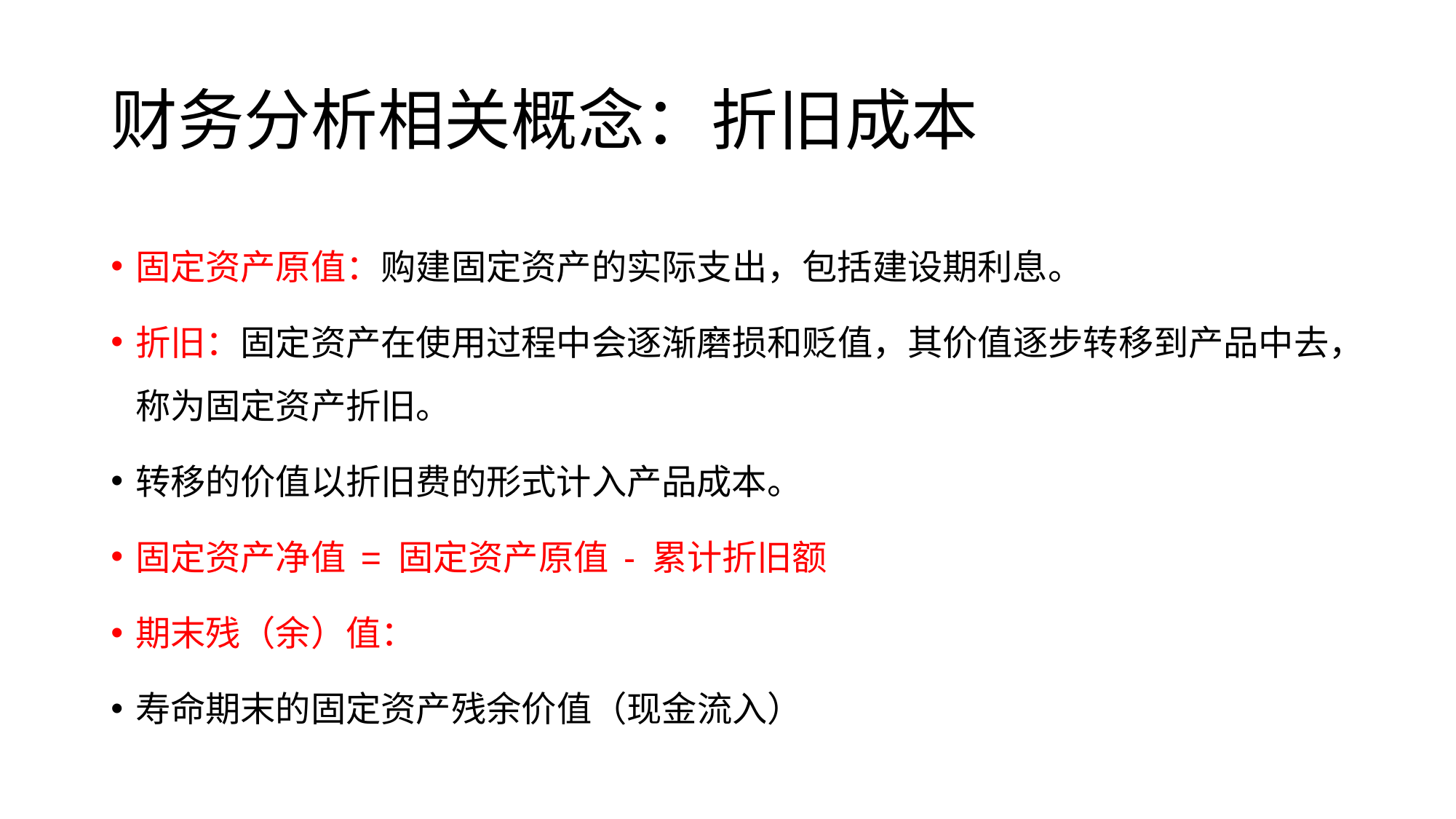

# 财务分析相关概念：折旧成本
固定资产原值：购建固定资产的实际支出，包括建设期利息。
折旧：固定资产在使用过程中会逐渐磨损和贬值，其价值逐步转移到产品中去，称为固定资产折旧。
转移的价值以折旧费的形式计入产品成本。
固定资产净值 = 固定资产原值 - 累计折旧额
期末残（余）值：
寿命期末的固定资产残余价值（现金流入）